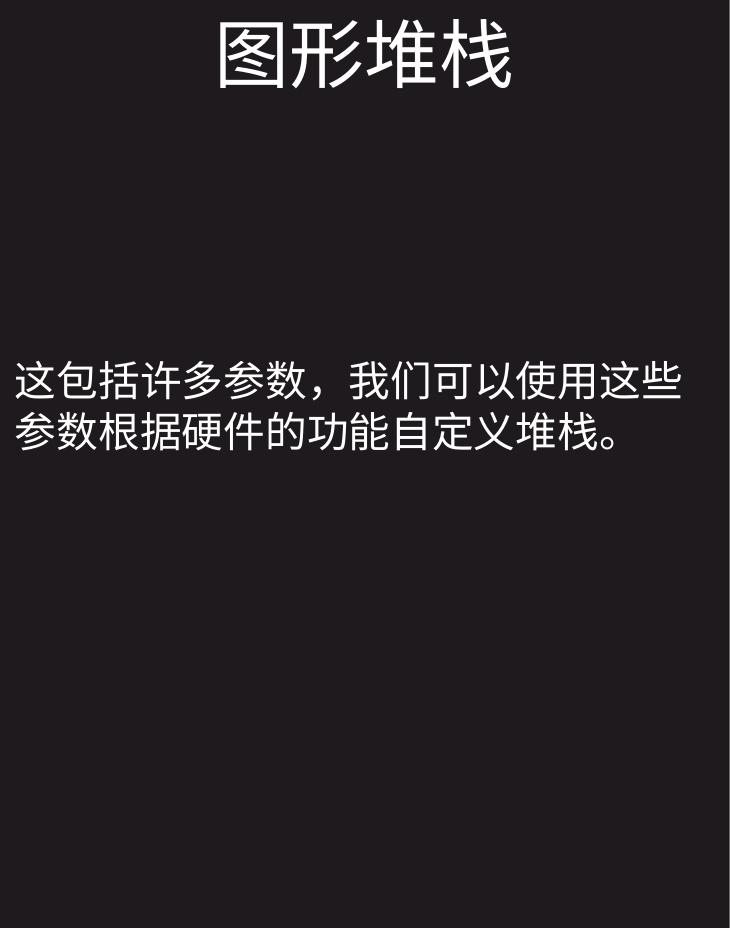

图形堆栈
这包括许多参数，我们可以使用这些参数根据硬件的功能自定义堆栈。